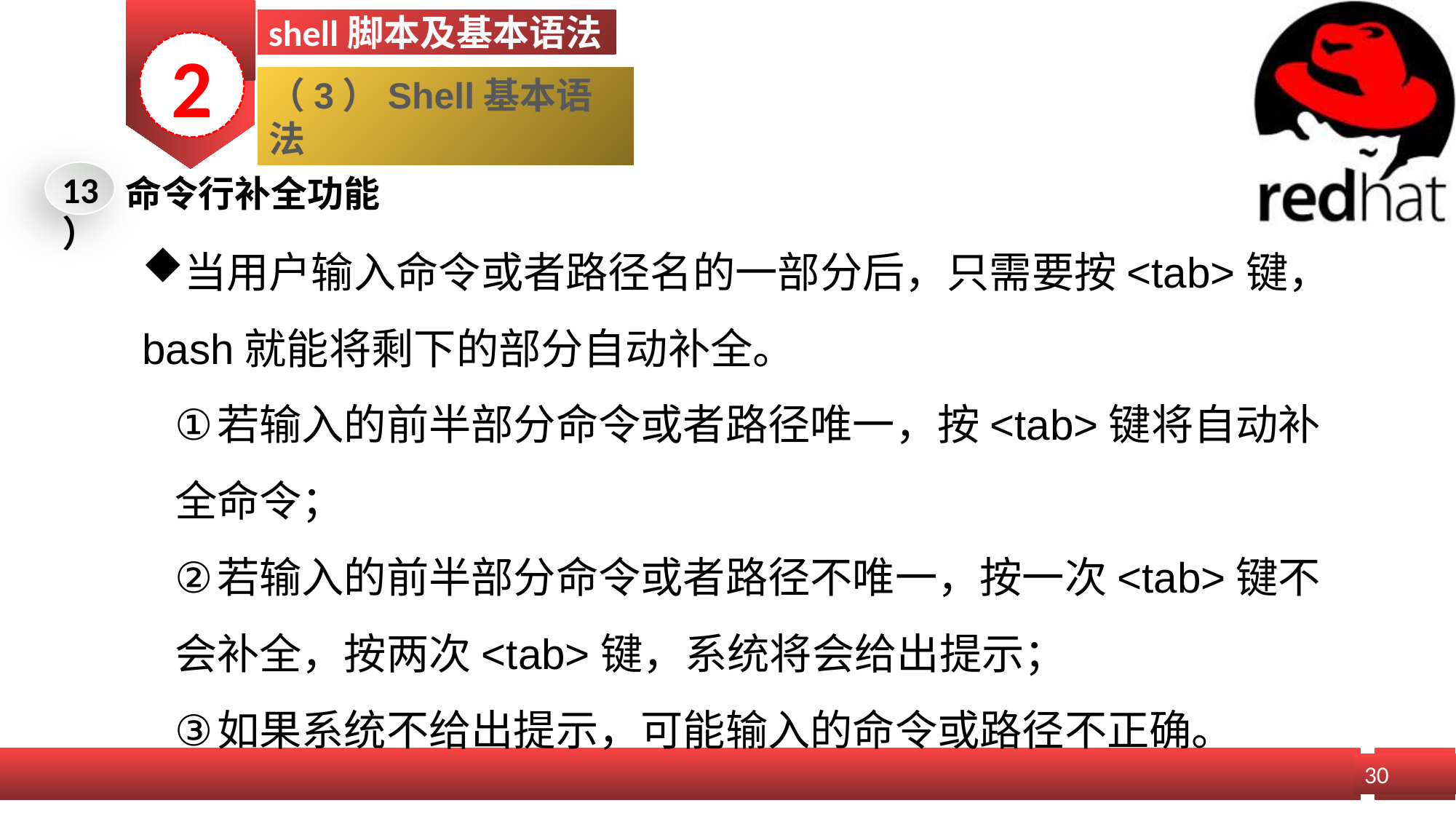

shell脚本及基本语法
2
（3）Shell基本语法
13）

命令行补全功能
当用户输入命令或者路径名的一部分后，只需要按<tab>键，bash就能将剩下的部分自动补全。
若输入的前半部分命令或者路径唯一，按<tab>键将自动补全命令；
若输入的前半部分命令或者路径不唯一，按一次<tab>键不会补全，按两次<tab>键，系统将会给出提示；
如果系统不给出提示，可能输入的命令或路径不正确。